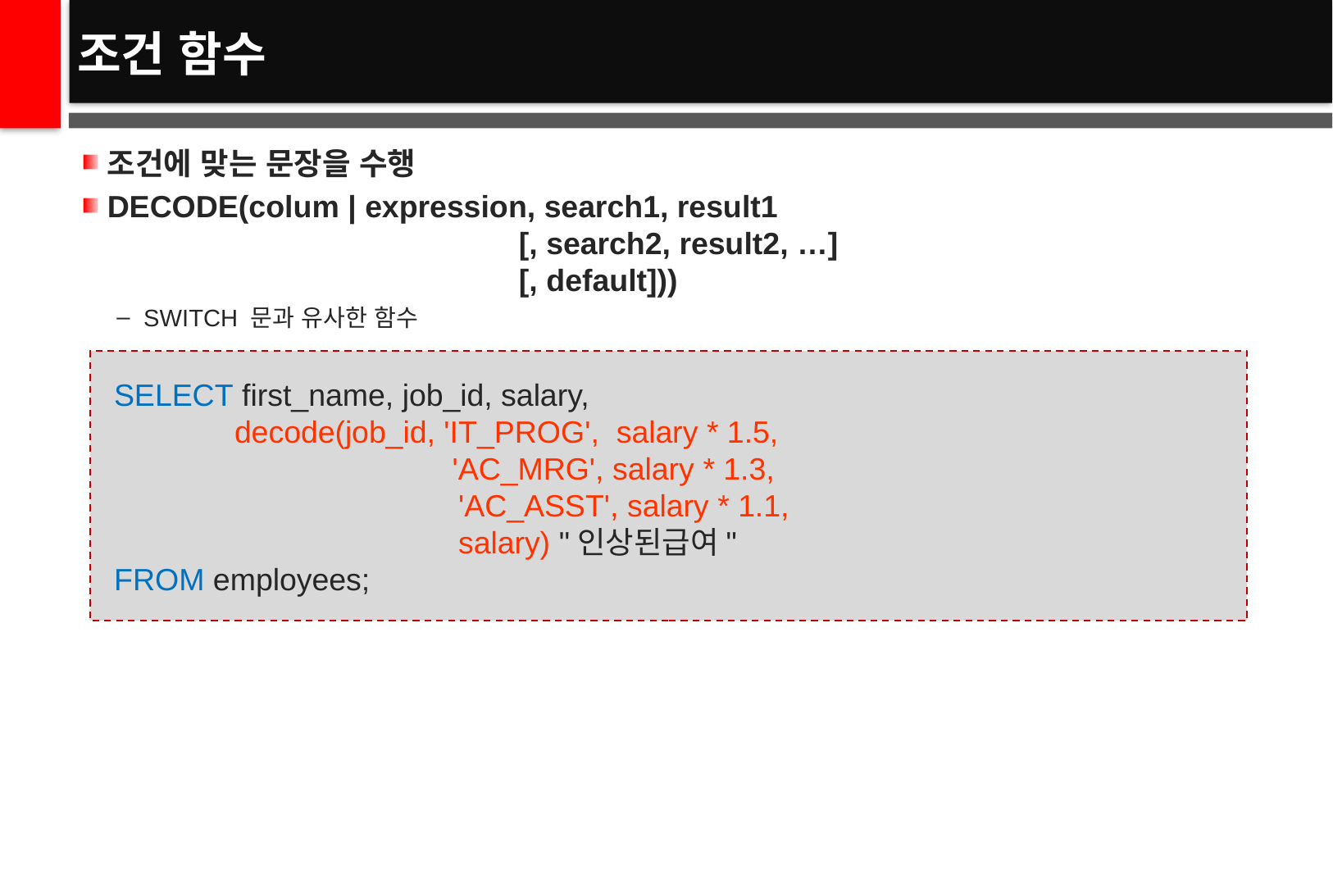

# 조건 함수
조건에 맞는 문장을 수행
DECODE(colum | expression, search1, result1
                                                [, search2, result2, …]
                                                [, default]))
SWITCH 문과 유사한 함수
SELECT first_name, job_id, salary,
              decode(job_id, 'IT_PROG',  salary * 1.5,
 	                         'AC_MRG', salary * 1.3,
                                        'AC_ASST', salary * 1.1,
                                        salary) "인상된급여"
FROM employees;